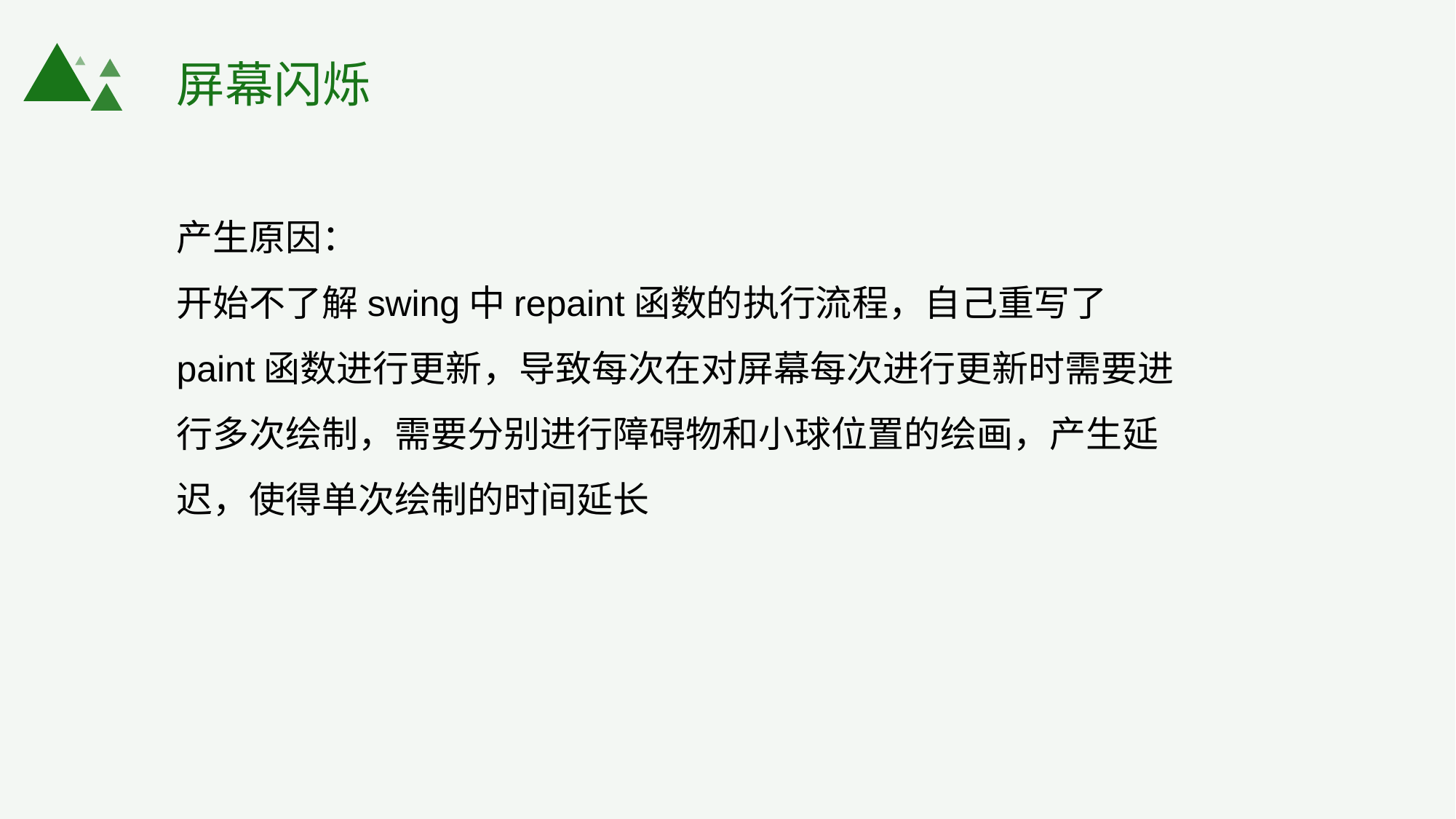

屏幕闪烁

产生原因：
开始不了解swing中repaint函数的执行流程，自己重写了paint函数进行更新，导致每次在对屏幕每次进行更新时需要进行多次绘制，需要分别进行障碍物和小球位置的绘画，产生延迟，使得单次绘制的时间延长